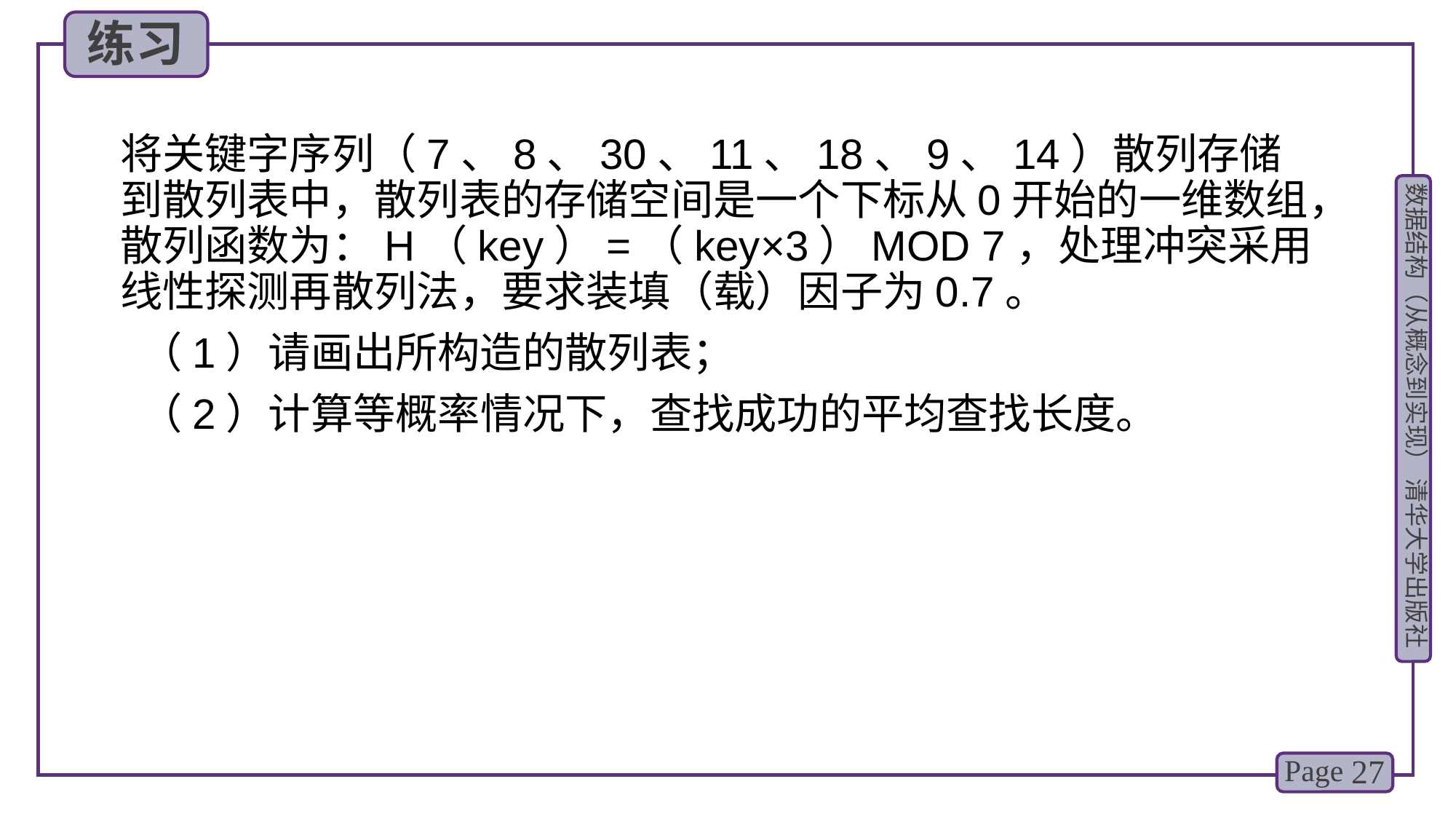

练习

将关键字序列（7、8、30、11、18、9、14）散列存储到散列表中，散列表的存储空间是一个下标从0开始的一维数组，散列函数为：H（key）=（key×3）MOD 7，处理冲突采用线性探测再散列法，要求装填（载）因子为0.7。
 （1）请画出所构造的散列表；
 （2）计算等概率情况下，查找成功的平均查找长度。